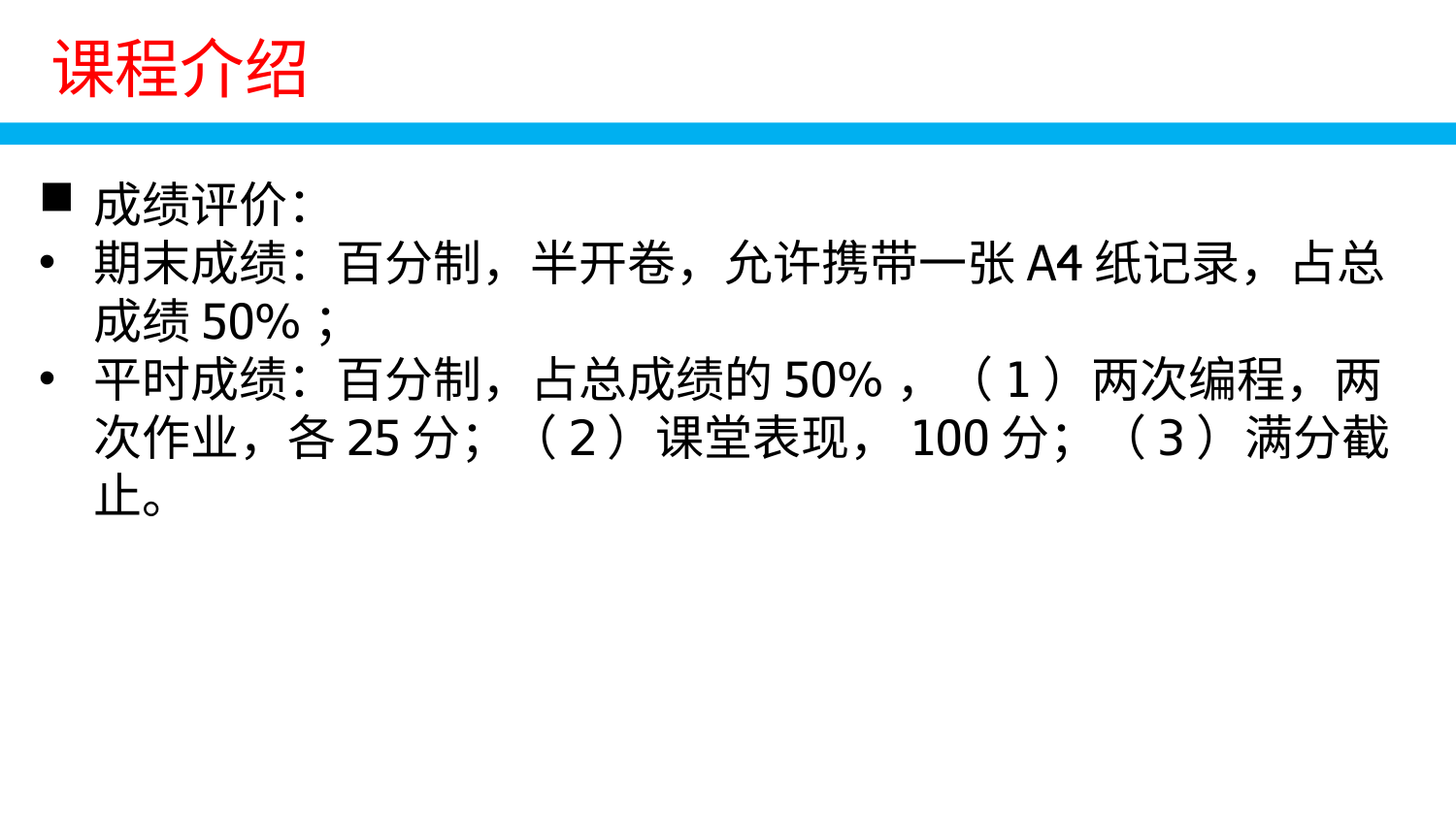

课程介绍

成绩评价：
期末成绩：百分制，半开卷，允许携带一张A4纸记录，占总成绩50%；
平时成绩：百分制，占总成绩的50%，（1）两次编程，两次作业，各25分；（2）课堂表现，100分；（3）满分截止。